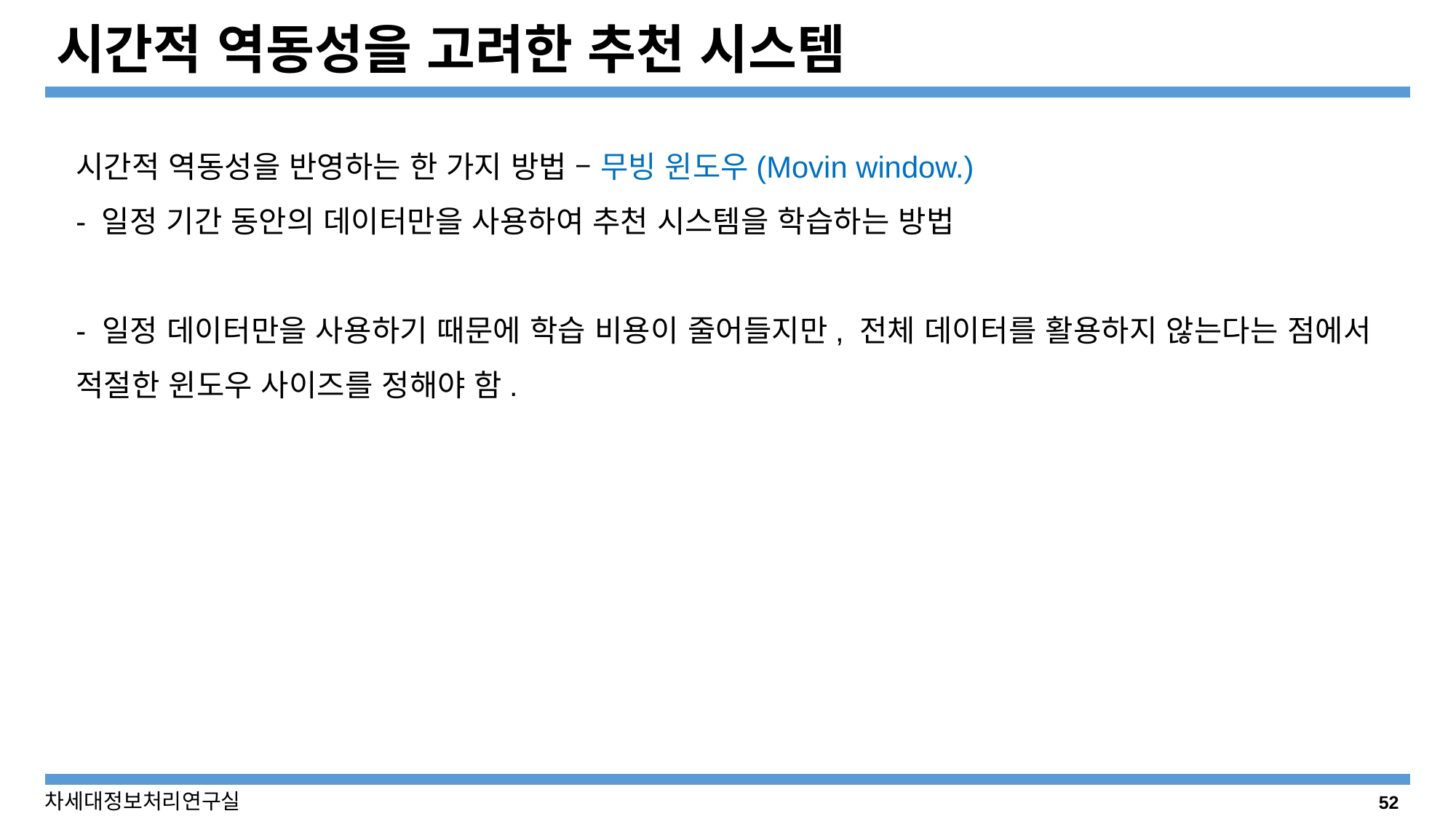

# 시간적 역동성을 고려한 추천 시스템
시간적 역동성을 반영하는 한 가지 방법 – 무빙 윈도우(Movin window.)
- 일정 기간 동안의 데이터만을 사용하여 추천 시스템을 학습하는 방법

- 일정 데이터만을 사용하기 때문에 학습 비용이 줄어들지만, 전체 데이터를 활용하지 않는다는 점에서 적절한 윈도우 사이즈를 정해야 함.
52